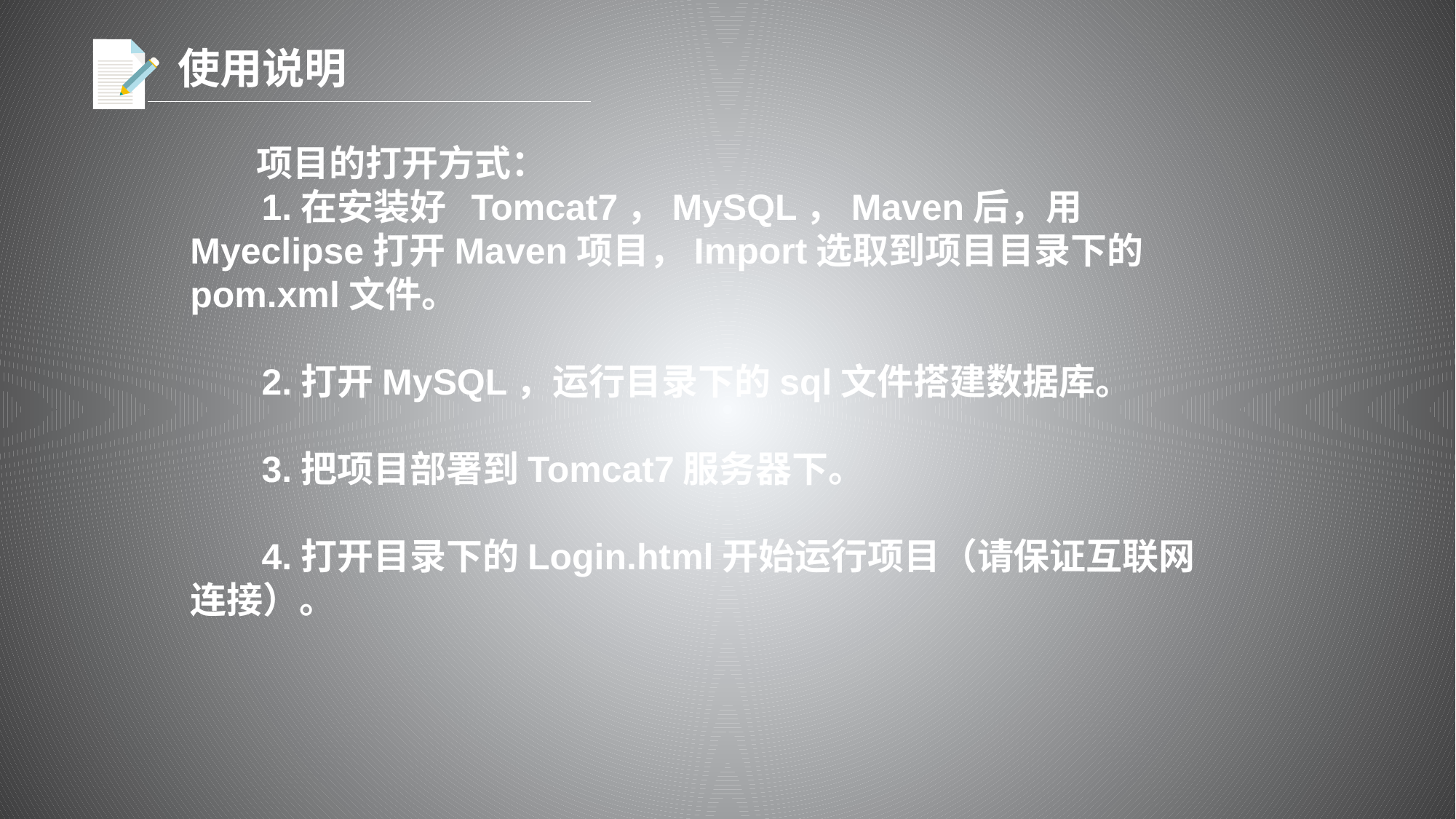

使用说明

       项目的打开方式：
       1.在安装好  Tomcat7，MySQL，Maven后，用Myeclipse打开Maven项目，Import选取到项目目录下的pom.xml文件。

       2.打开MySQL，运行目录下的sql文件搭建数据库。

       3.把项目部署到Tomcat7服务器下。

       4.打开目录下的Login.html开始运行项目（请保证互联网连接）。